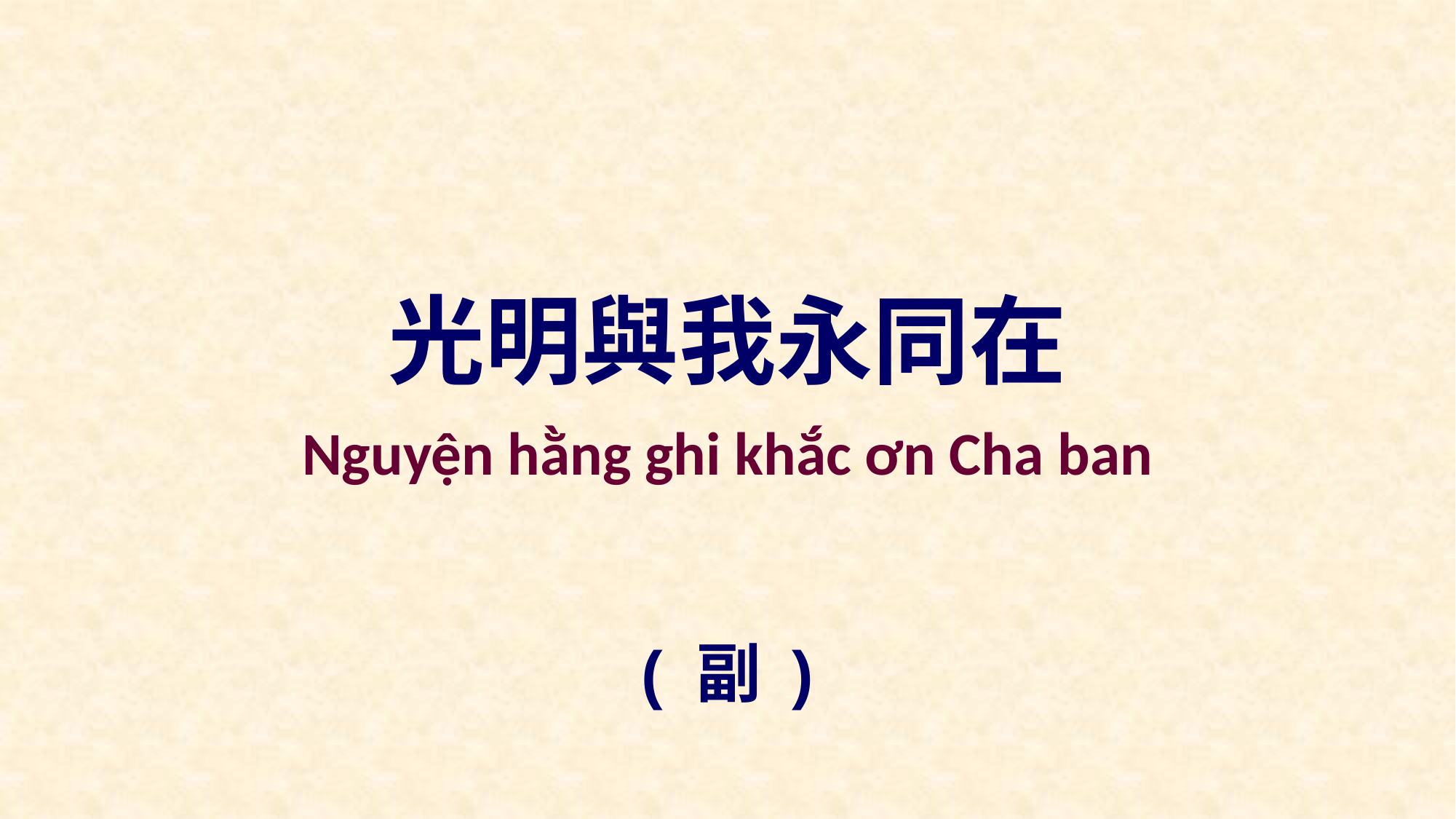

光明與我永同在
Nguyện hằng ghi khắc ơn Cha ban
( 副 )